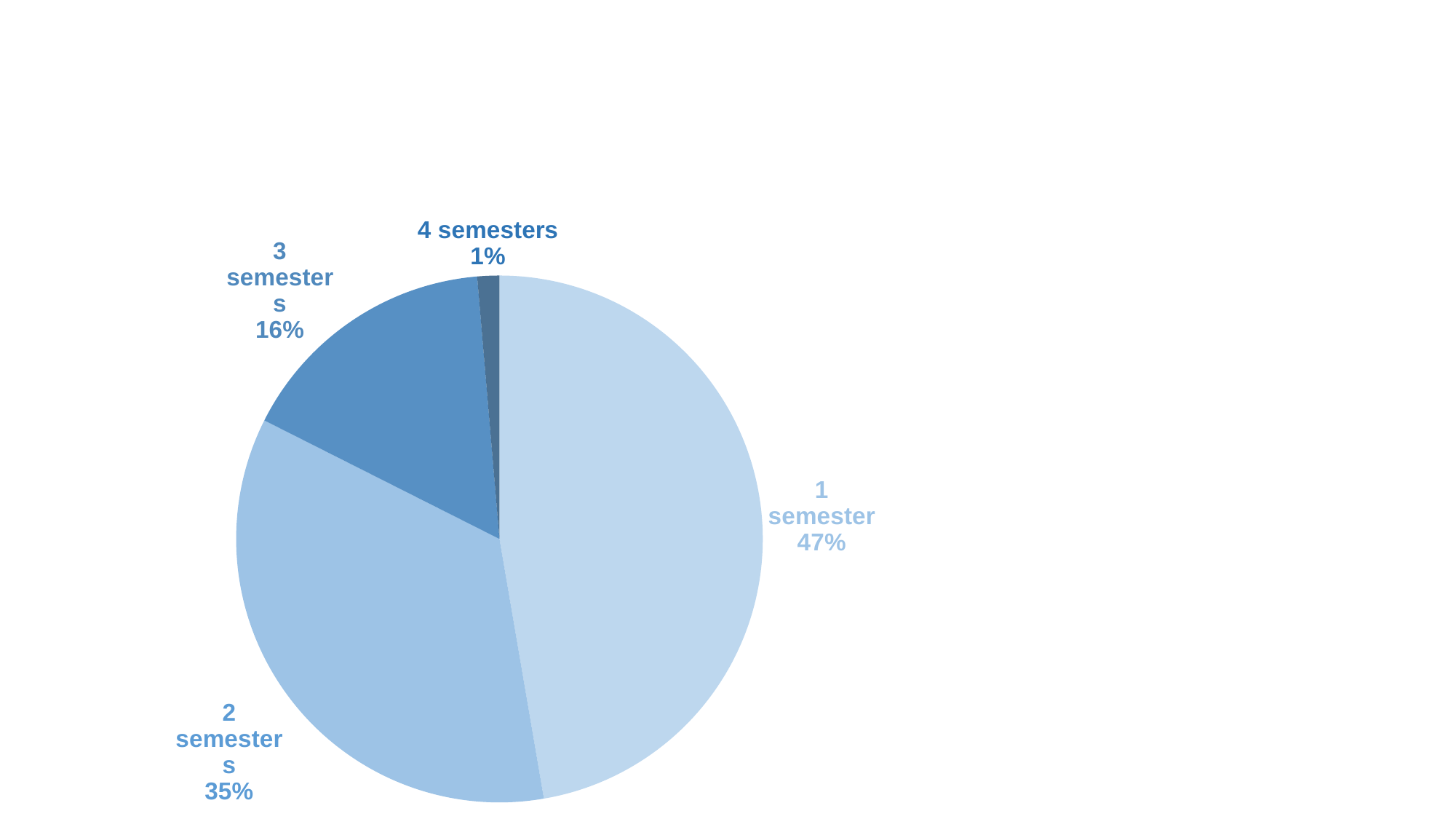

#

### Chart

| Category | 列2 |
|---|---|
| 1 semester | 35.0 |
| 2 semesters | 26.0 |
| 3 semesters | 12.0 |
| 4 semesters | 1.0 |